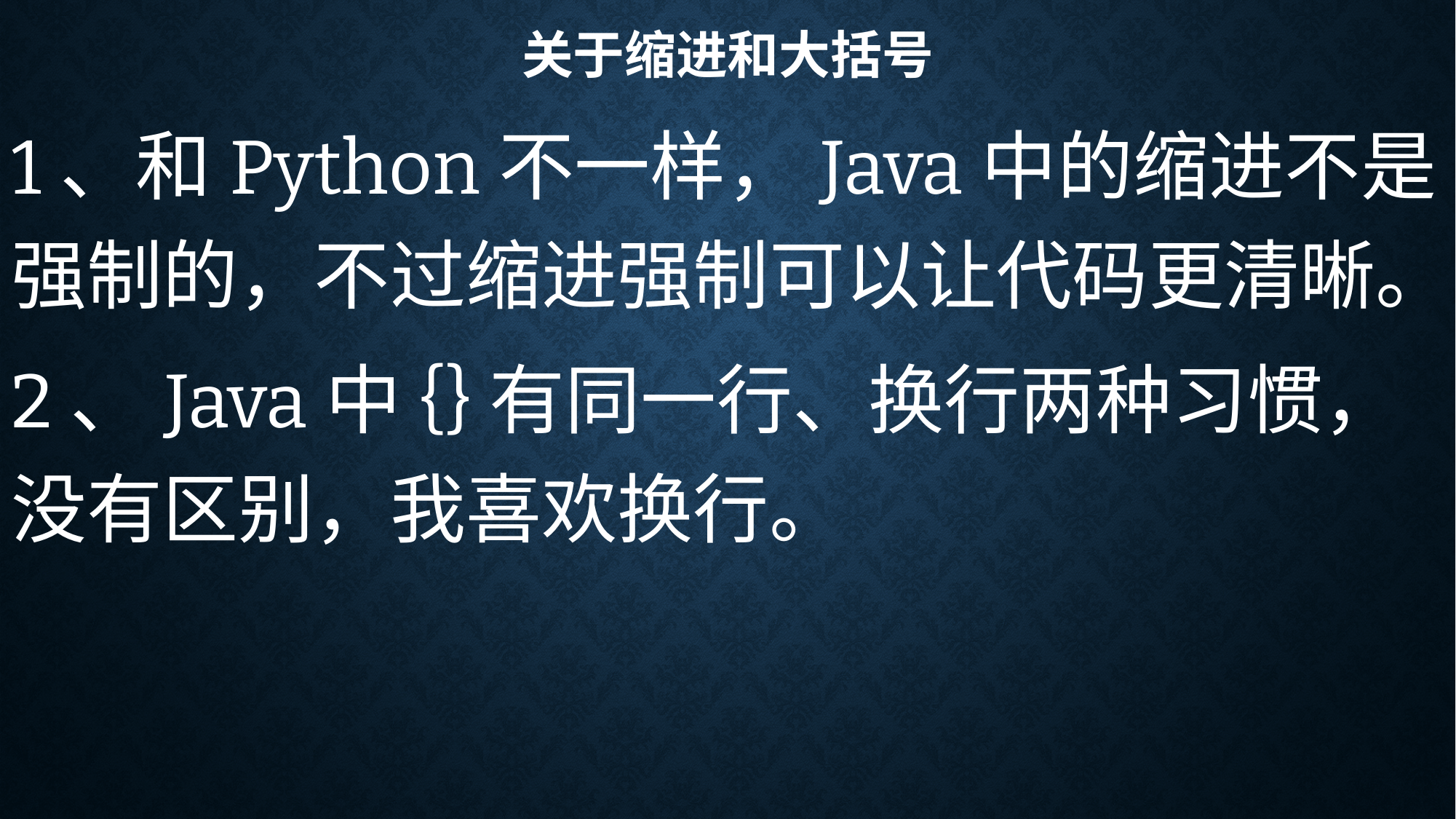

# 关于缩进和大括号
1、和Python不一样，Java中的缩进不是强制的，不过缩进强制可以让代码更清晰。
2、Java中{}有同一行、换行两种习惯，没有区别，我喜欢换行。